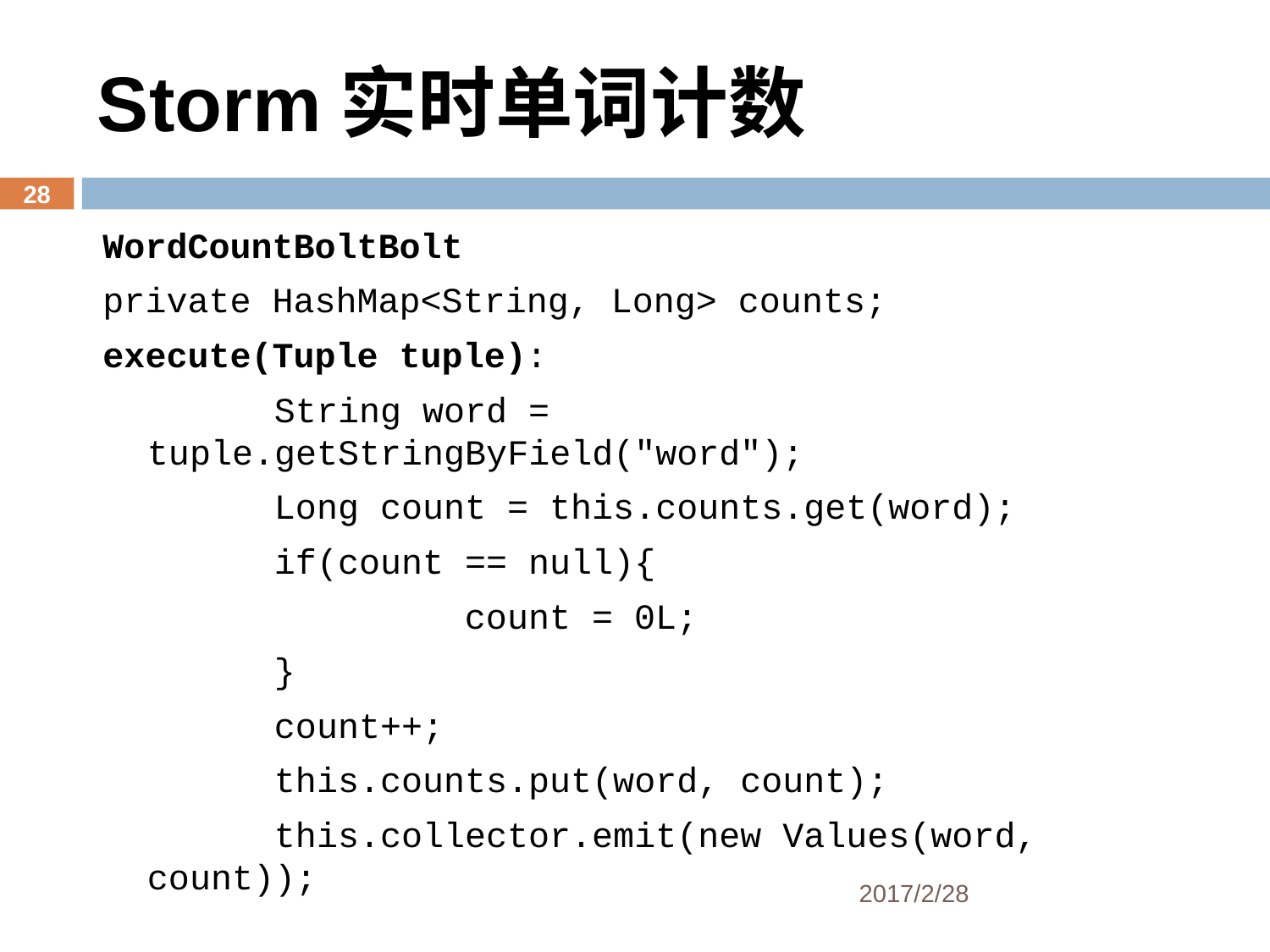

Storm实时单词计数
28
WordCountBoltBolt
private HashMap<String, Long> counts;
execute(Tuple tuple):
		String word = tuple.getStringByField("word");
		Long count = this.counts.get(word);
		if(count == null){
			   count = 0L;
		}
		count++;
		this.counts.put(word, count);
		this.collector.emit(new Values(word, count));
2017/2/28